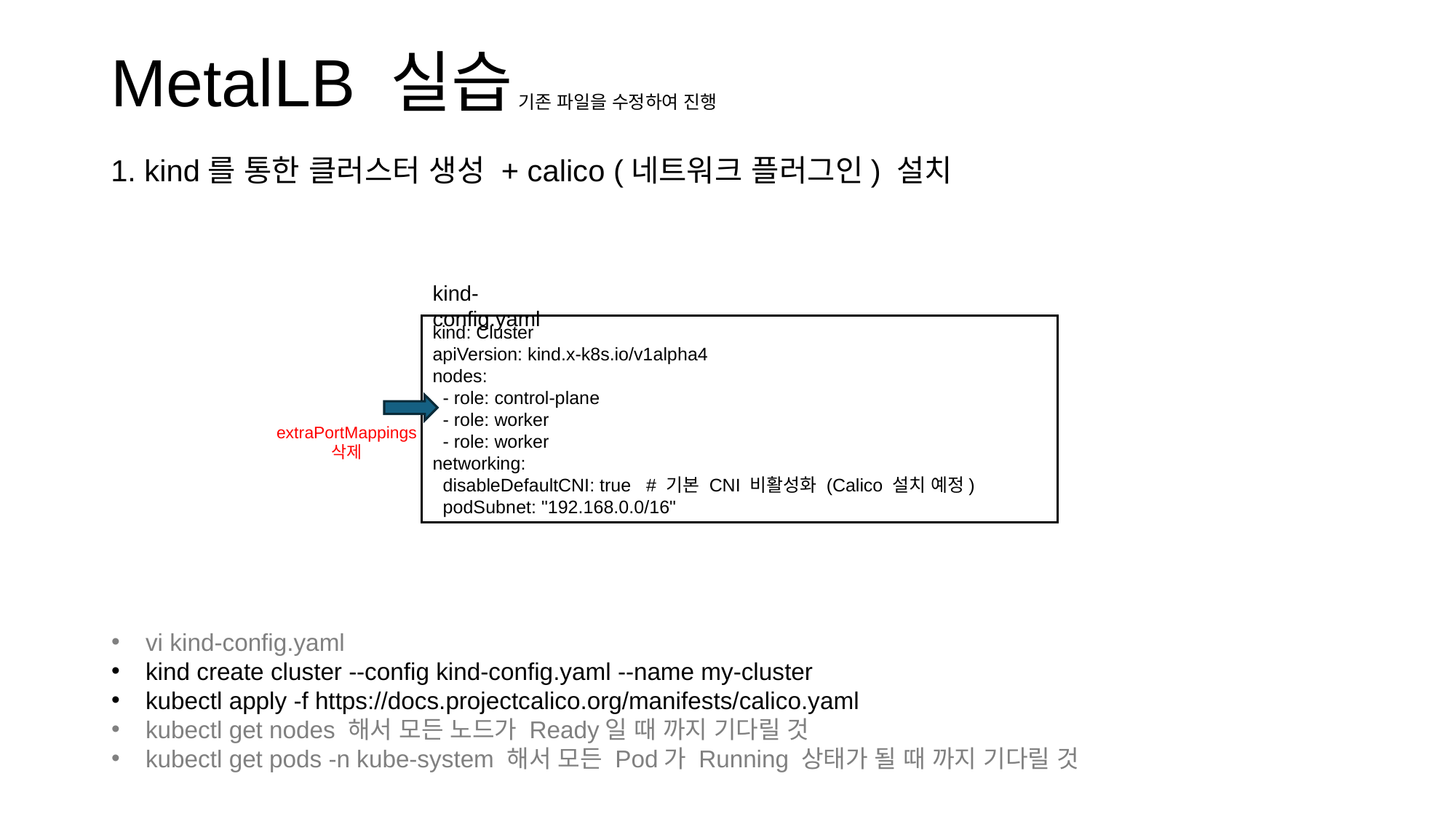

MetalLB 실습
기존 파일을 수정하여 진행
1. kind를 통한 클러스터 생성 + calico (네트워크 플러그인) 설치
kind-config.yaml
kind: Cluster
apiVersion: kind.x-k8s.io/v1alpha4
nodes:
  - role: control-plane
  - role: worker
  - role: worker
networking:
  disableDefaultCNI: true   # 기본 CNI 비활성화 (Calico 설치 예정)
  podSubnet: "192.168.0.0/16"

extraPortMappings
삭제
vi kind-config.yaml
kind create cluster --config kind-config.yaml --name my-cluster
kubectl apply -f https://docs.projectcalico.org/manifests/calico.yaml
kubectl get nodes 해서 모든 노드가 Ready일 때 까지 기다릴 것
kubectl get pods -n kube-system 해서 모든 Pod가 Running 상태가 될 때 까지 기다릴 것